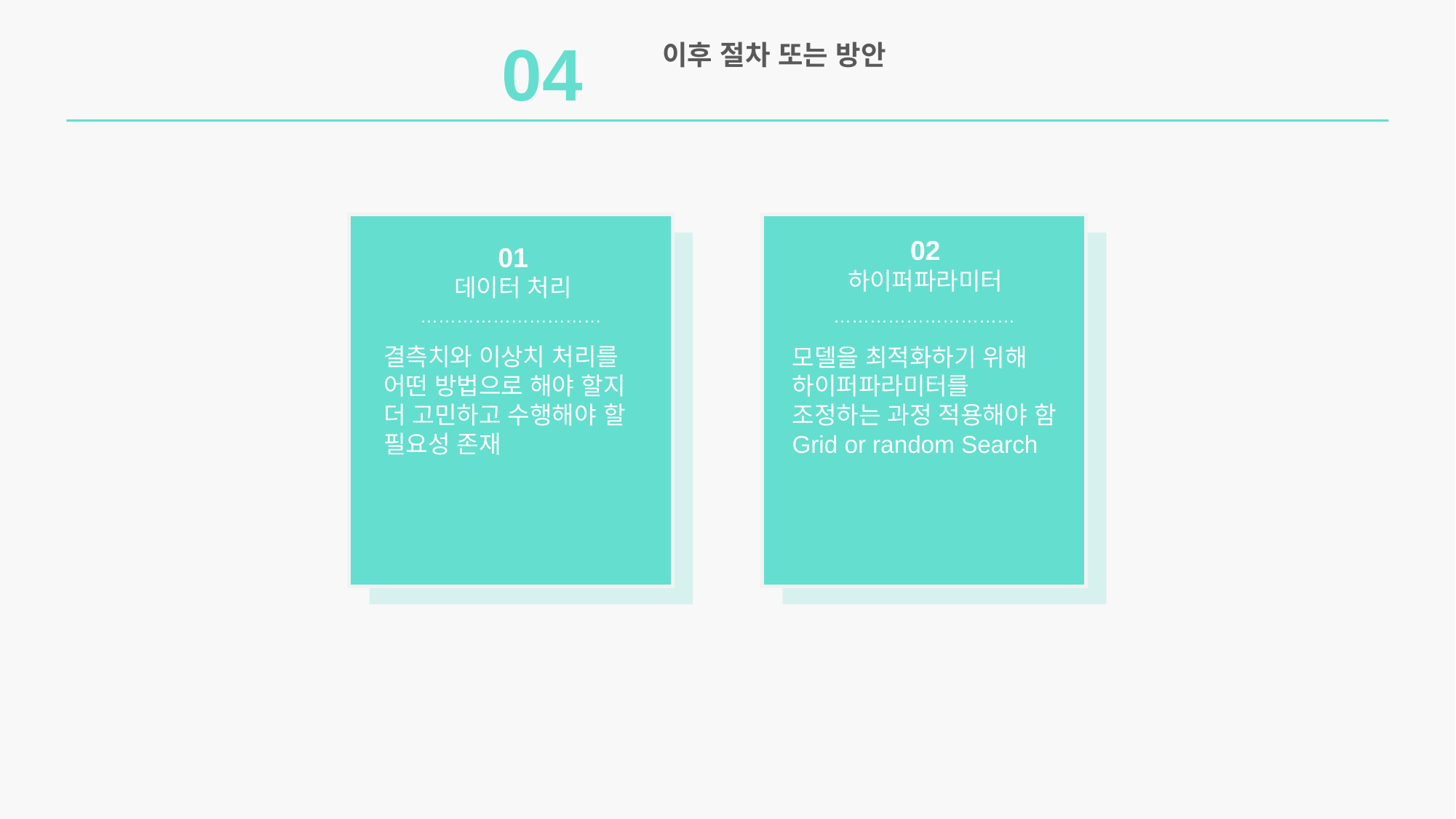

04
이후 절차 또는 방안

02
하이퍼파라미터

…………………………
…………………………
결측치와 이상치 처리를 어떤 방법으로 해야 할지 더 고민하고 수행해야 할 필요성 존재
모델을 최적화하기 위해 하이퍼파라미터를 조정하는 과정 적용해야 함
Grid or random Search
01
데이터 처리